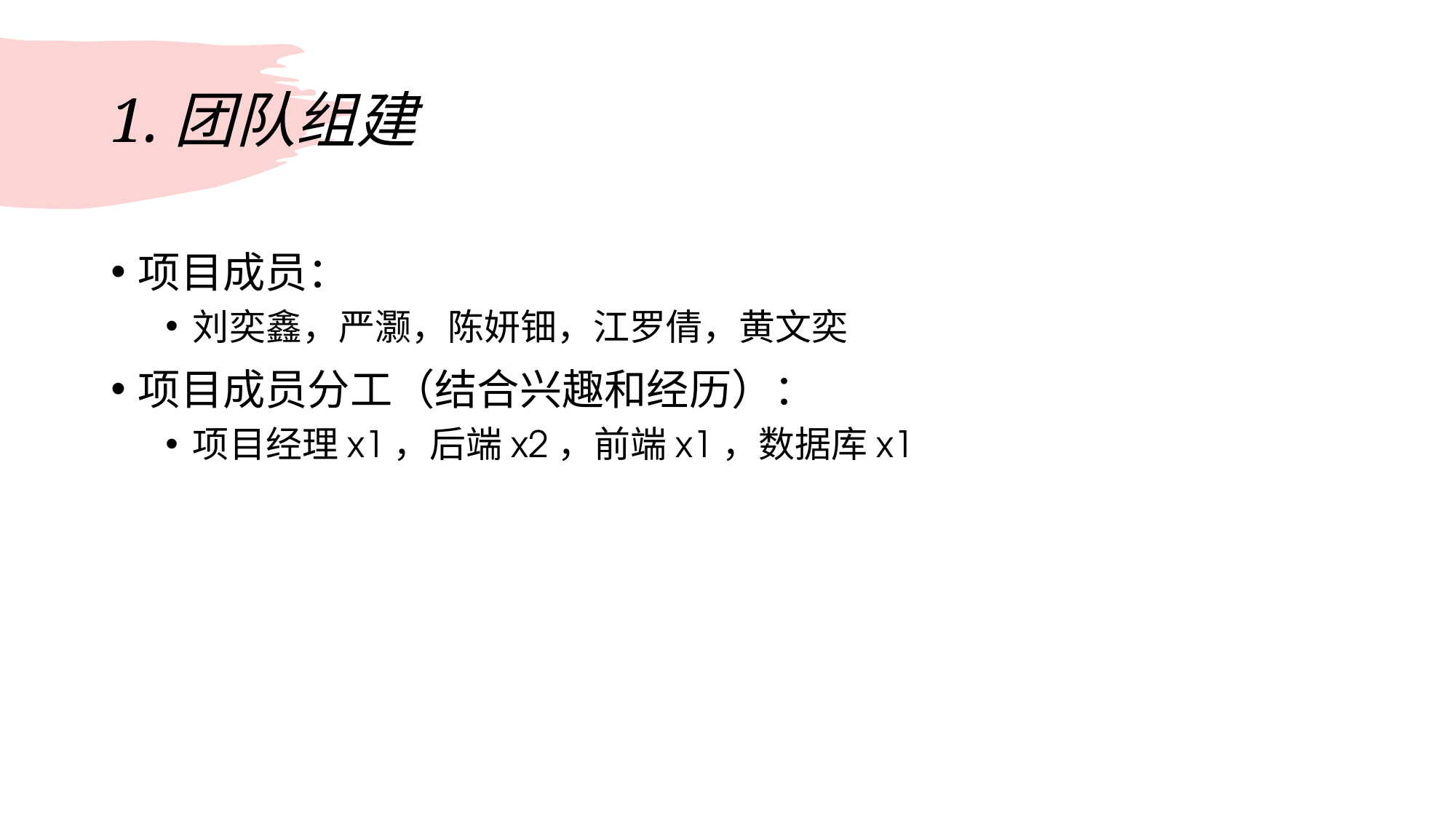

# 1.团队组建
项目成员：
刘奕鑫，严灏，陈妍钿，江罗倩，黄文奕
项目成员分工（结合兴趣和经历）：
项目经理x1，后端x2，前端x1，数据库x1